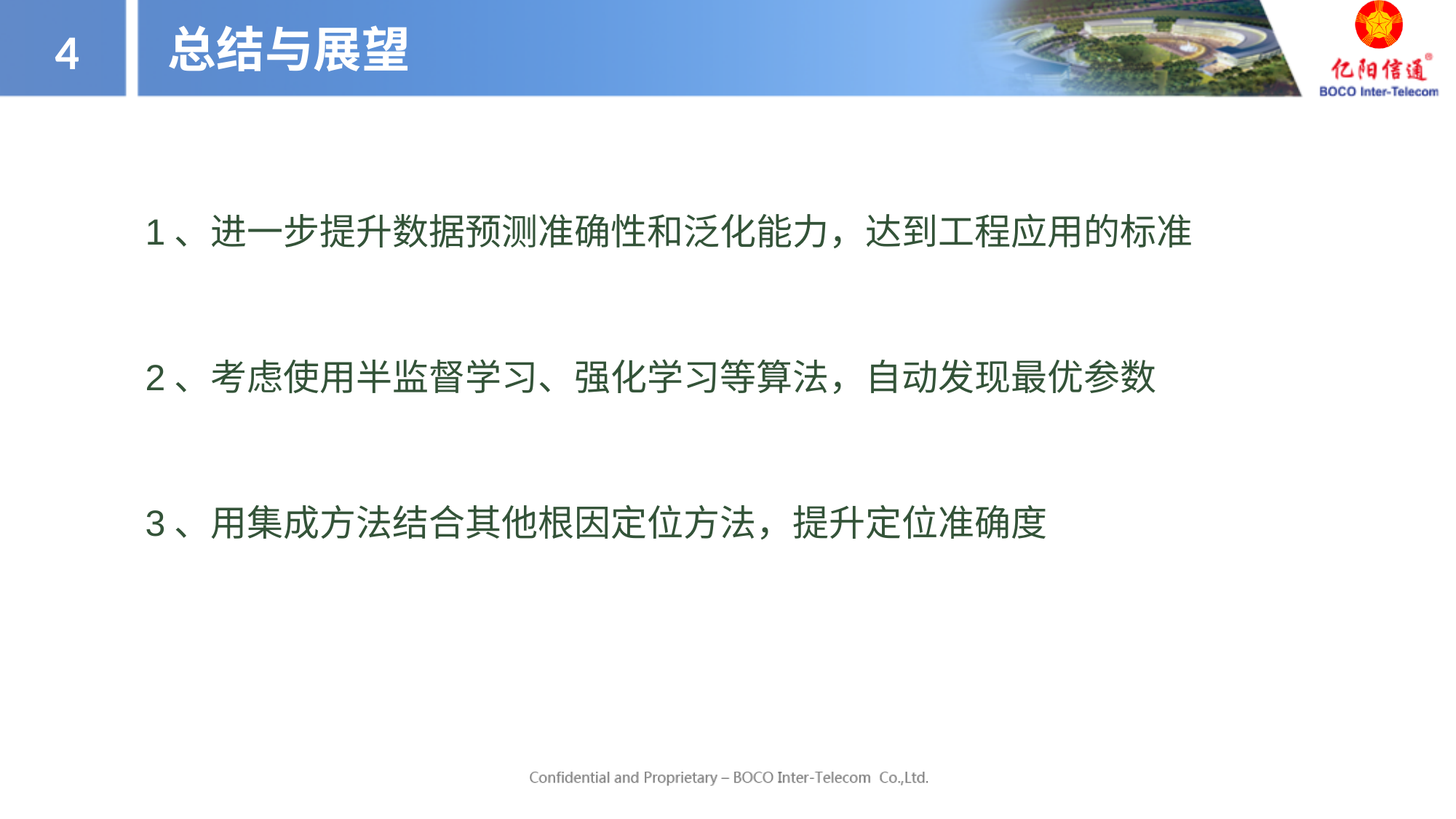

总结与展望
4
1、进一步提升数据预测准确性和泛化能力，达到工程应用的标准

2、考虑使用半监督学习、强化学习等算法，自动发现最优参数

3、用集成方法结合其他根因定位方法，提升定位准确度